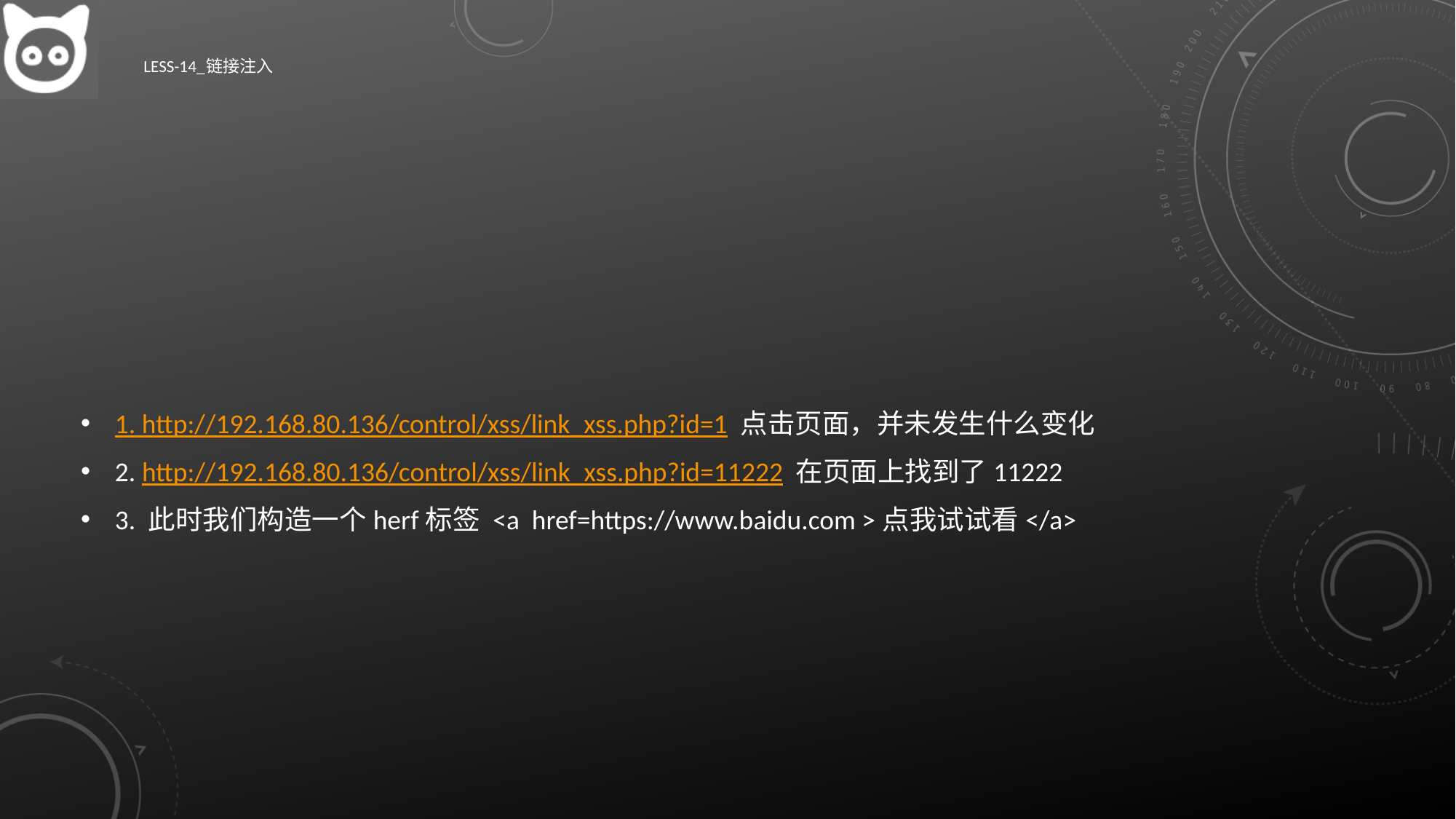

# Less-14_链接注入
1. http://192.168.80.136/control/xss/link_xss.php?id=1 点击页面，并未发生什么变化
2. http://192.168.80.136/control/xss/link_xss.php?id=11222 在页面上找到了11222
3. 此时我们构造一个herf标签 <a  href=https://www.baidu.com >点我试试看</a>